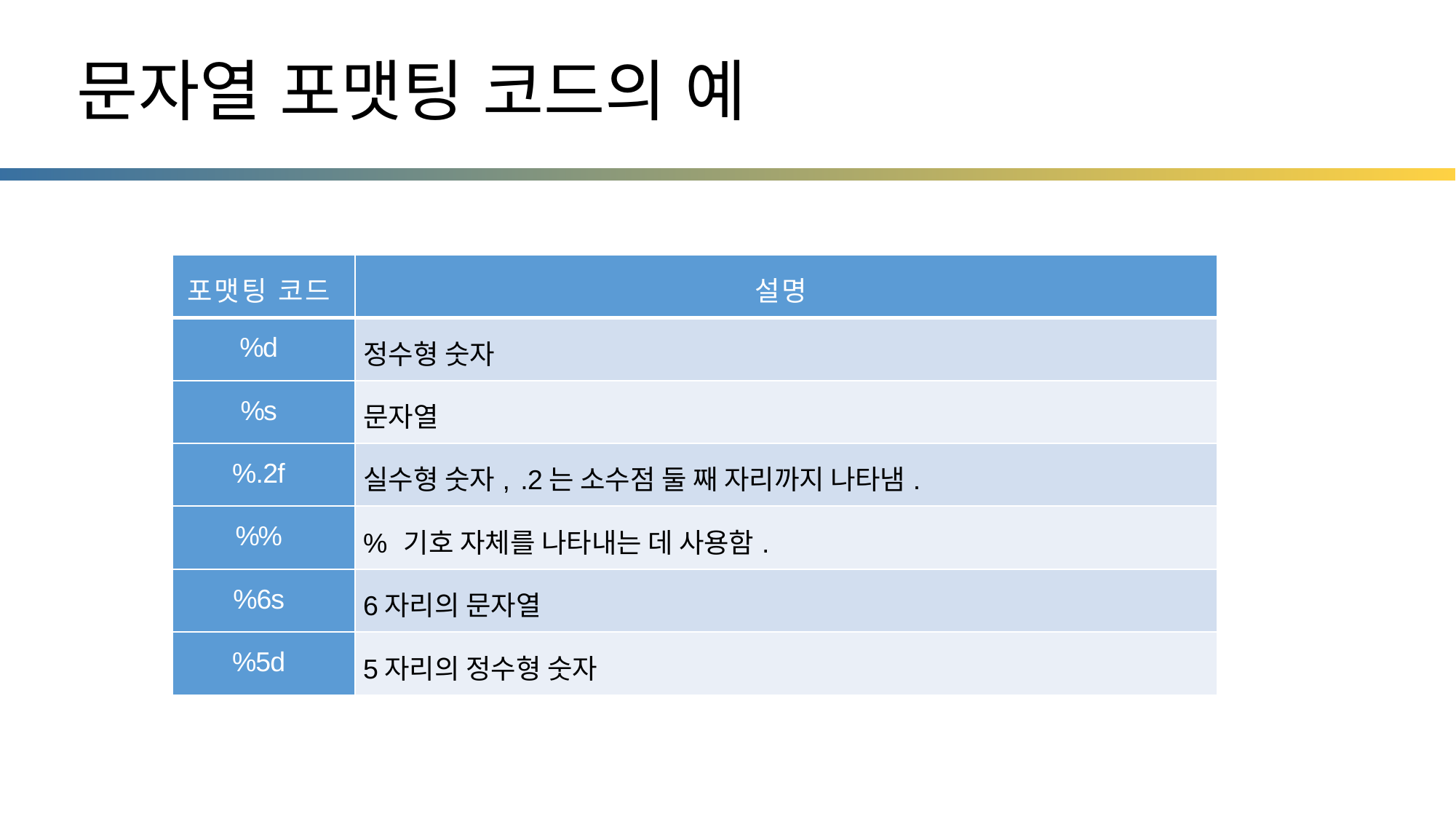

# 문자열 포맷팅 코드의 예
| 포맷팅 코드 | 설명 |
| --- | --- |
| %d | 정수형 숫자 |
| %s | 문자열 |
| %.2f | 실수형 숫자, .2는 소수점 둘 째 자리까지 나타냄. |
| %% | % 기호 자체를 나타내는 데 사용함. |
| %6s | 6자리의 문자열 |
| %5d | 5자리의 정수형 숫자 |